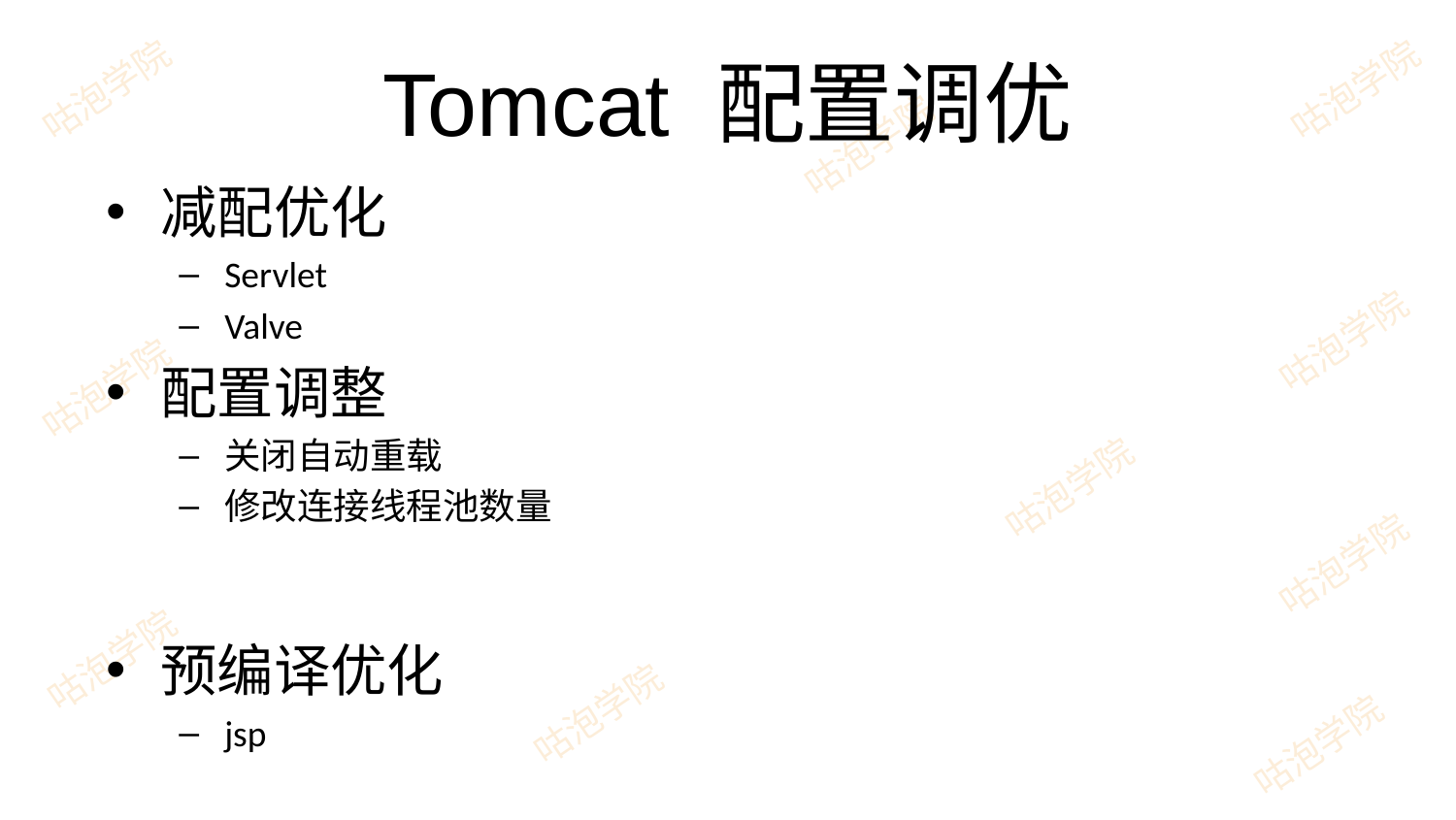

# Tomcat 配置调优
减配优化
Servlet
Valve
配置调整
关闭自动重载
修改连接线程池数量

预编译优化
jsp